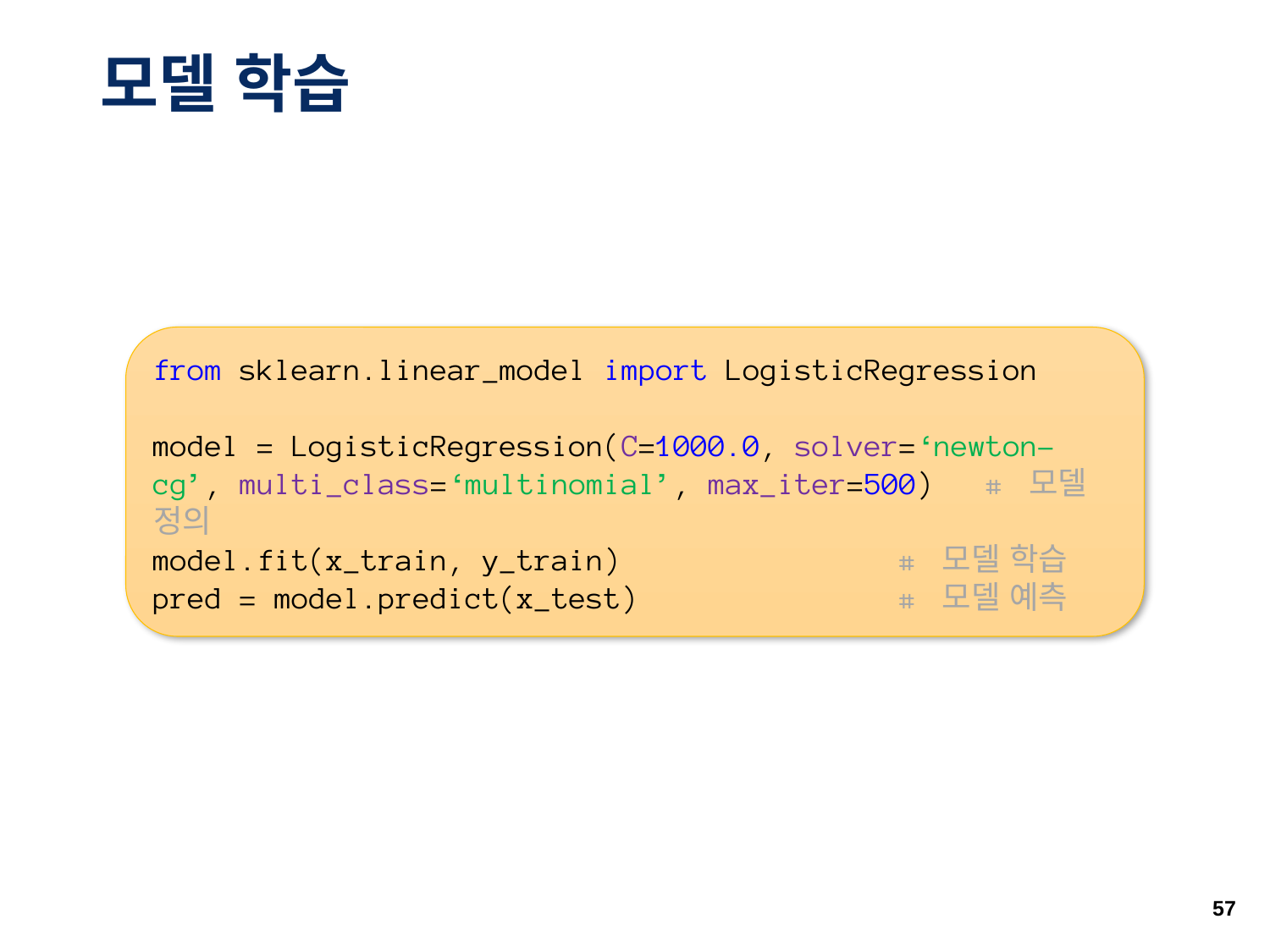

# 모델 학습
from sklearn.linear_model import LogisticRegression

model = LogisticRegression(C=1000.0, solver=‘newton-cg’, multi_class=‘multinomial’, max_iter=500)   # 모델 정의
model.fit(x_train, y_train)                # 모델 학습
pred = model.predict(x_test)               # 모델 예측
57